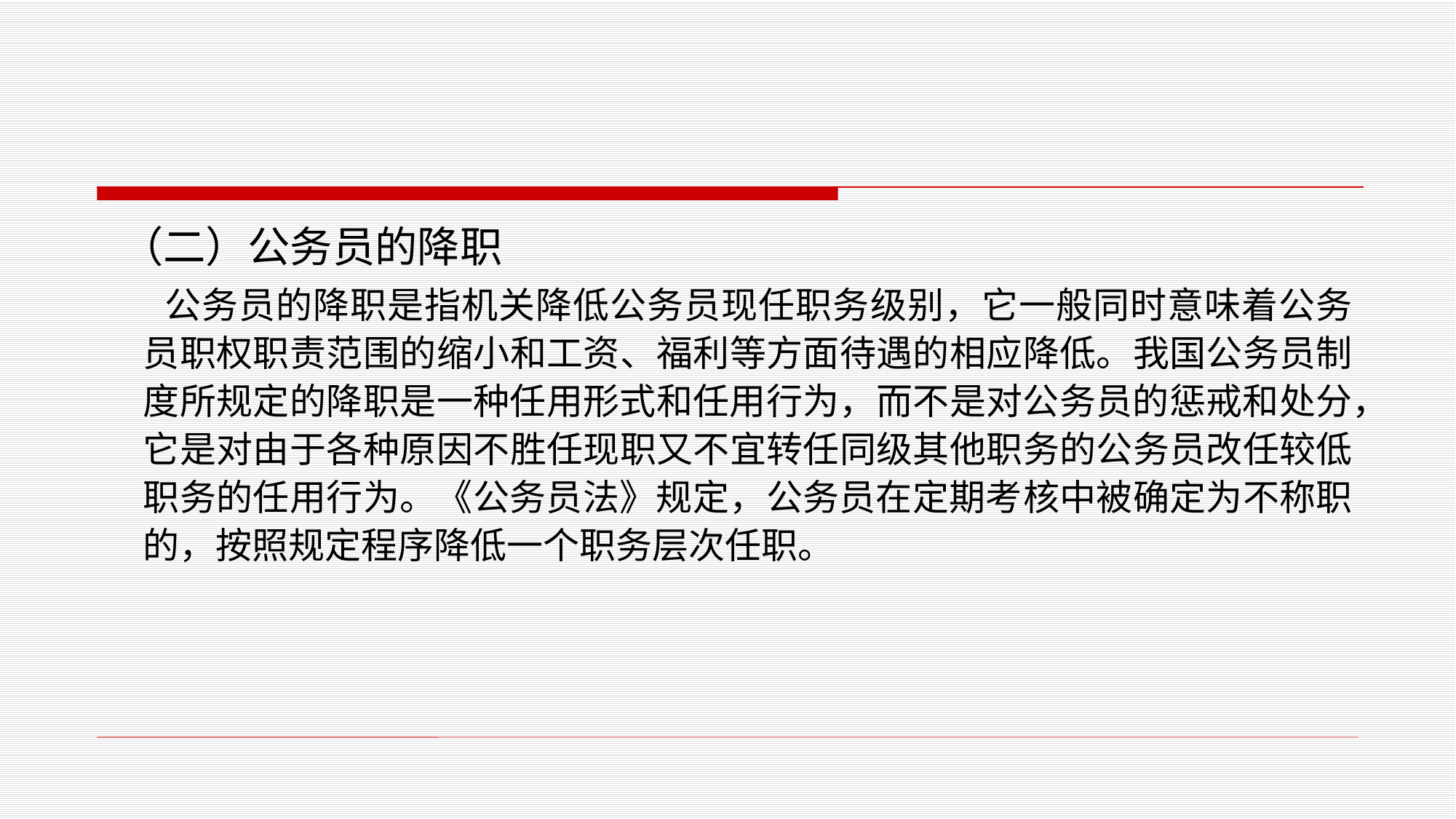

#
 （二）公务员的降职
      公务员的降职是指机关降低公务员现任职务级别，它一般同时意味着公务员职权职责范围的缩小和工资、福利等方面待遇的相应降低。我国公务员制度所规定的降职是一种任用形式和任用行为，而不是对公务员的惩戒和处分，它是对由于各种原因不胜任现职又不宜转任同级其他职务的公务员改任较低职务的任用行为。《公务员法》规定，公务员在定期考核中被确定为不称职的，按照规定程序降低一个职务层次任职。